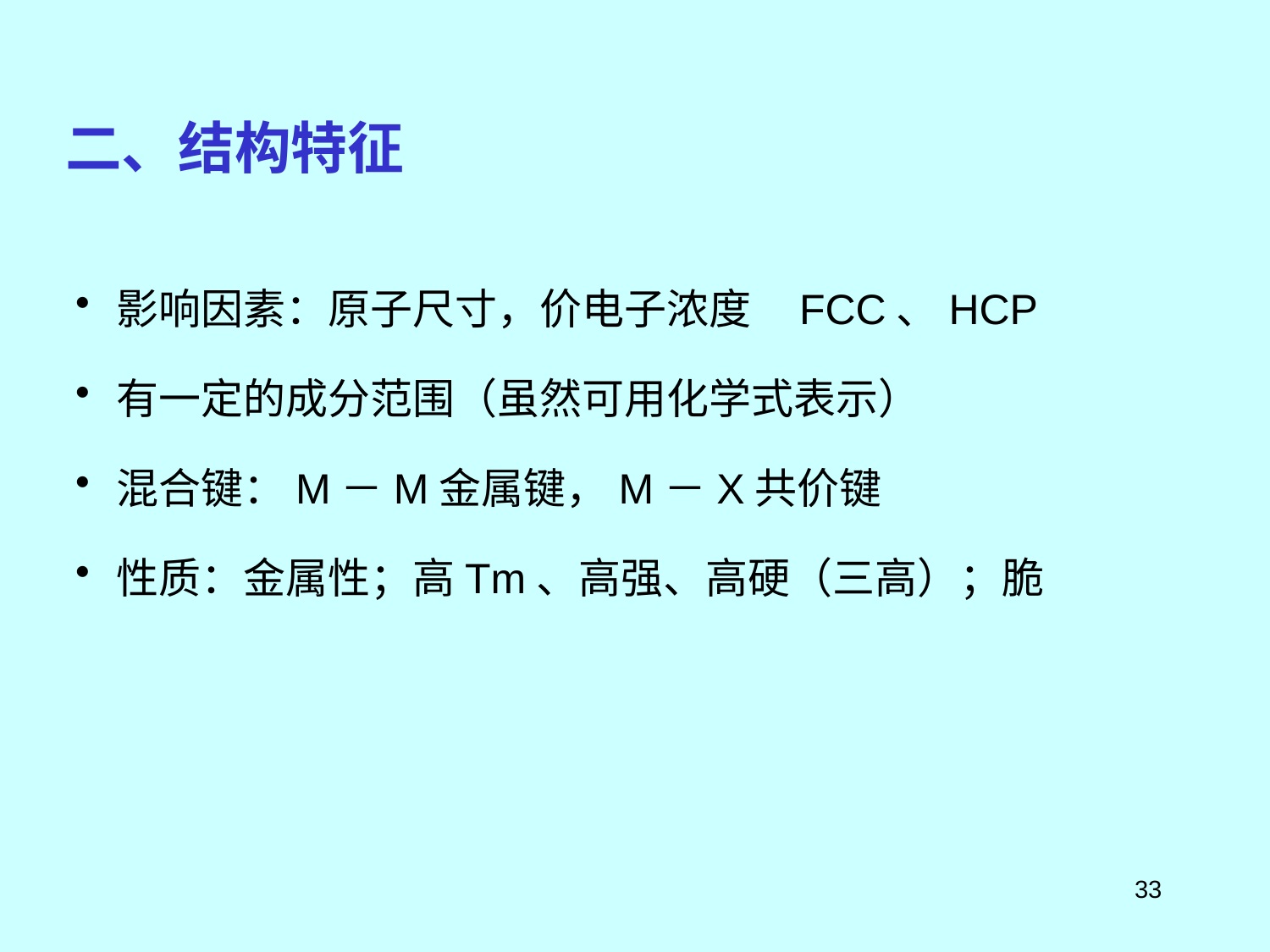

二、结构特征
影响因素：原子尺寸，价电子浓度    FCC、HCP
有一定的成分范围（虽然可用化学式表示）
混合键：M－M金属键，M－X共价键
性质：金属性；高Tm、高强、高硬（三高）；脆
33